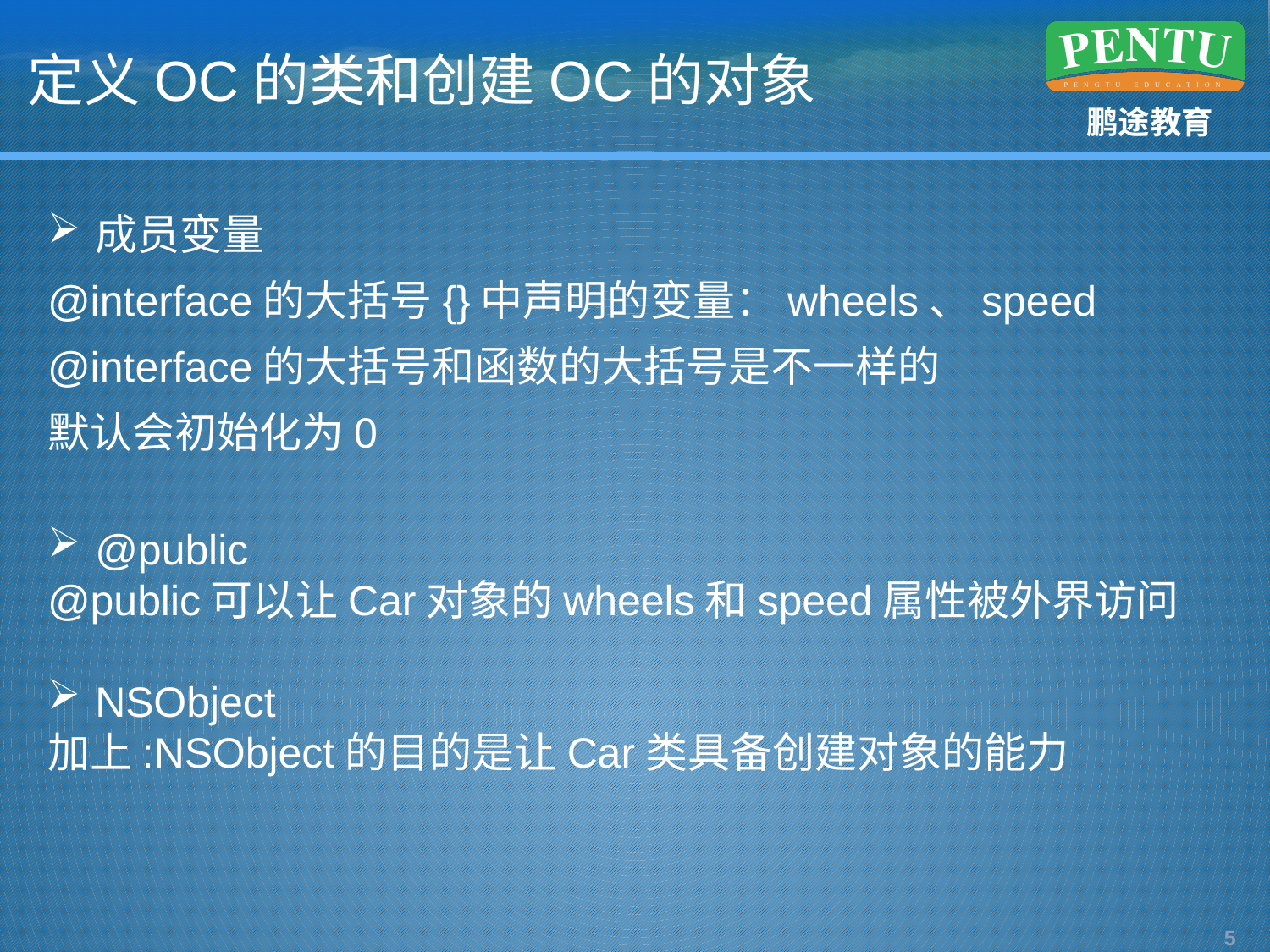

# 定义OC的类和创建OC的对象
成员变量
@interface的大括号{}中声明的变量：wheels、speed
@interface的大括号和函数的大括号是不一样的
默认会初始化为0

@public
@public可以让Car对象的wheels和speed属性被外界访问

NSObject
加上:NSObject的目的是让Car类具备创建对象的能力

5